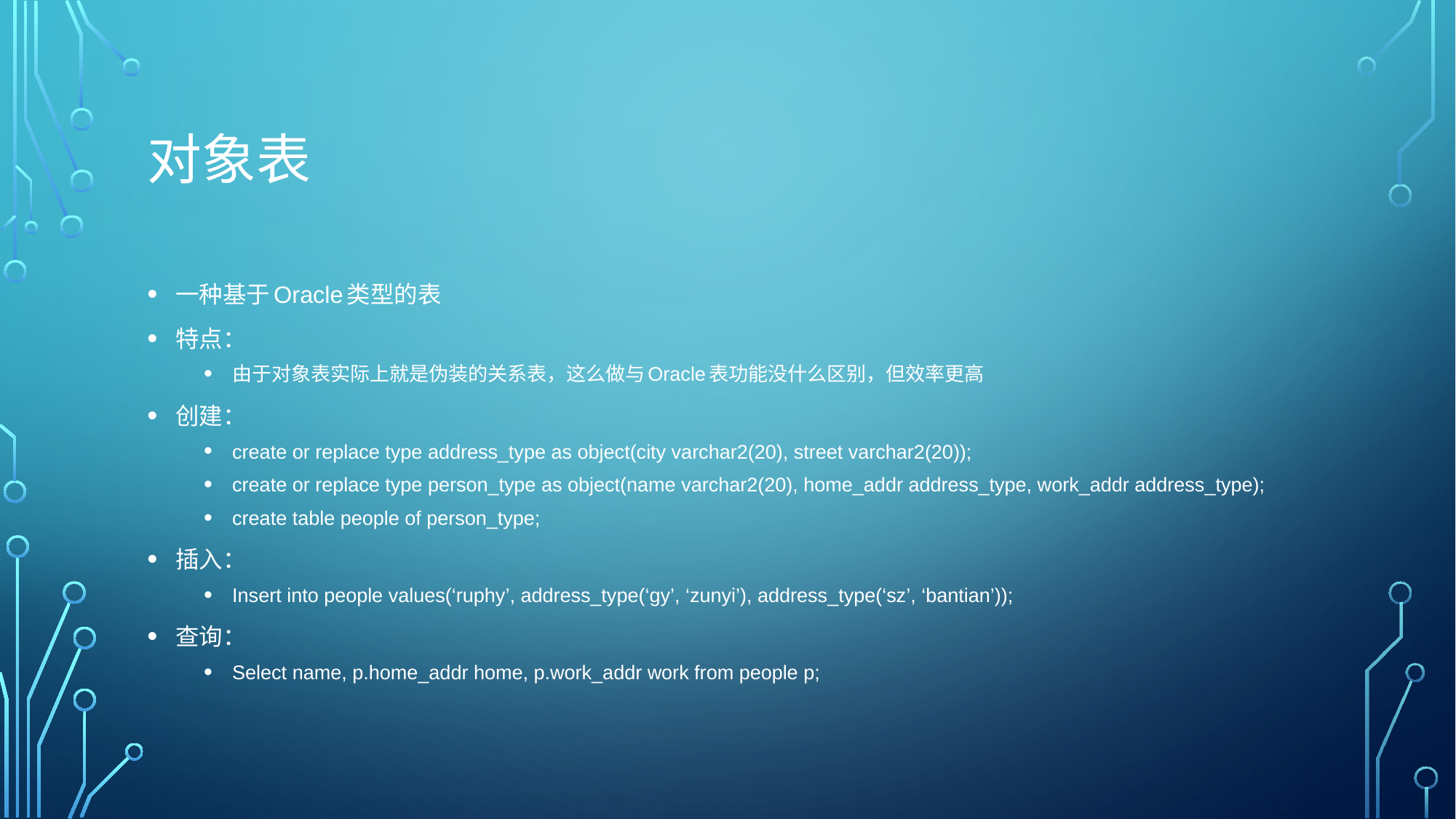

# 对象表
一种基于Oracle类型的表
特点：
由于对象表实际上就是伪装的关系表，这么做与Oracle表功能没什么区别，但效率更高
创建：
create or replace type address_type as object(city varchar2(20), street varchar2(20));
create or replace type person_type as object(name varchar2(20), home_addr address_type, work_addr address_type);
create table people of person_type;
插入：
Insert into people values(‘ruphy’, address_type(‘gy’, ‘zunyi’), address_type(‘sz’, ‘bantian’));
查询：
Select name, p.home_addr home, p.work_addr work from people p;